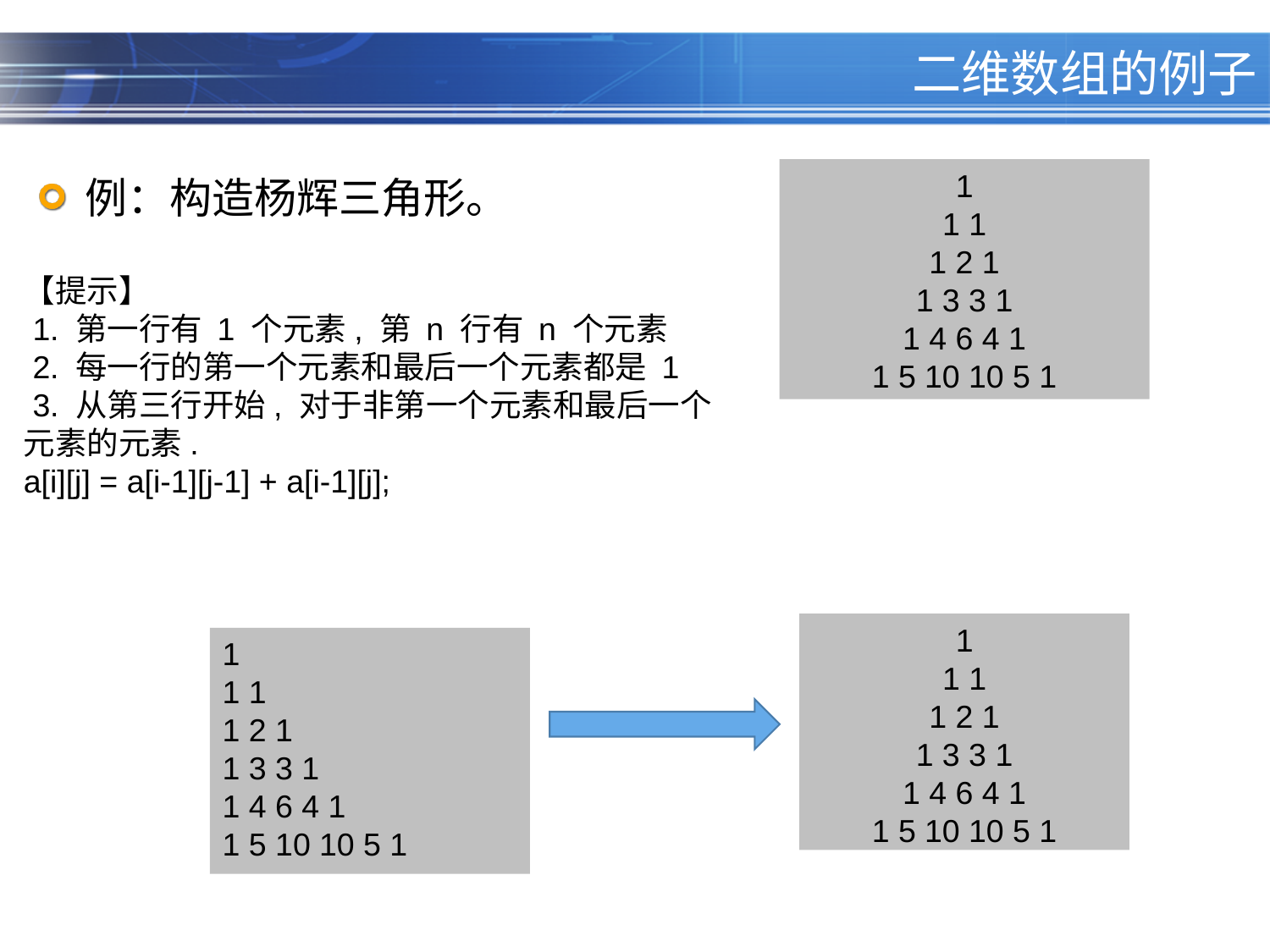

二维数组的例子

例：构造杨辉三角形。

1
1 1
1 2 1
1 3 3 1
1 4 6 4 1
1 5 10 10 5 1
【提示】
 1. 第一行有 1 个元素, 第 n 行有 n 个元素
 2. 每一行的第一个元素和最后一个元素都是 1
 3. 从第三行开始, 对于非第一个元素和最后一个元素的元素.
a[i][j] = a[i-1][j-1] + a[i-1][j];
1
1 1
1 2 1
1 3 3 1
1 4 6 4 1
1 5 10 10 5 1
1
1 1
1 2 1
1 3 3 1
1 4 6 4 1
1 5 10 10 5 1